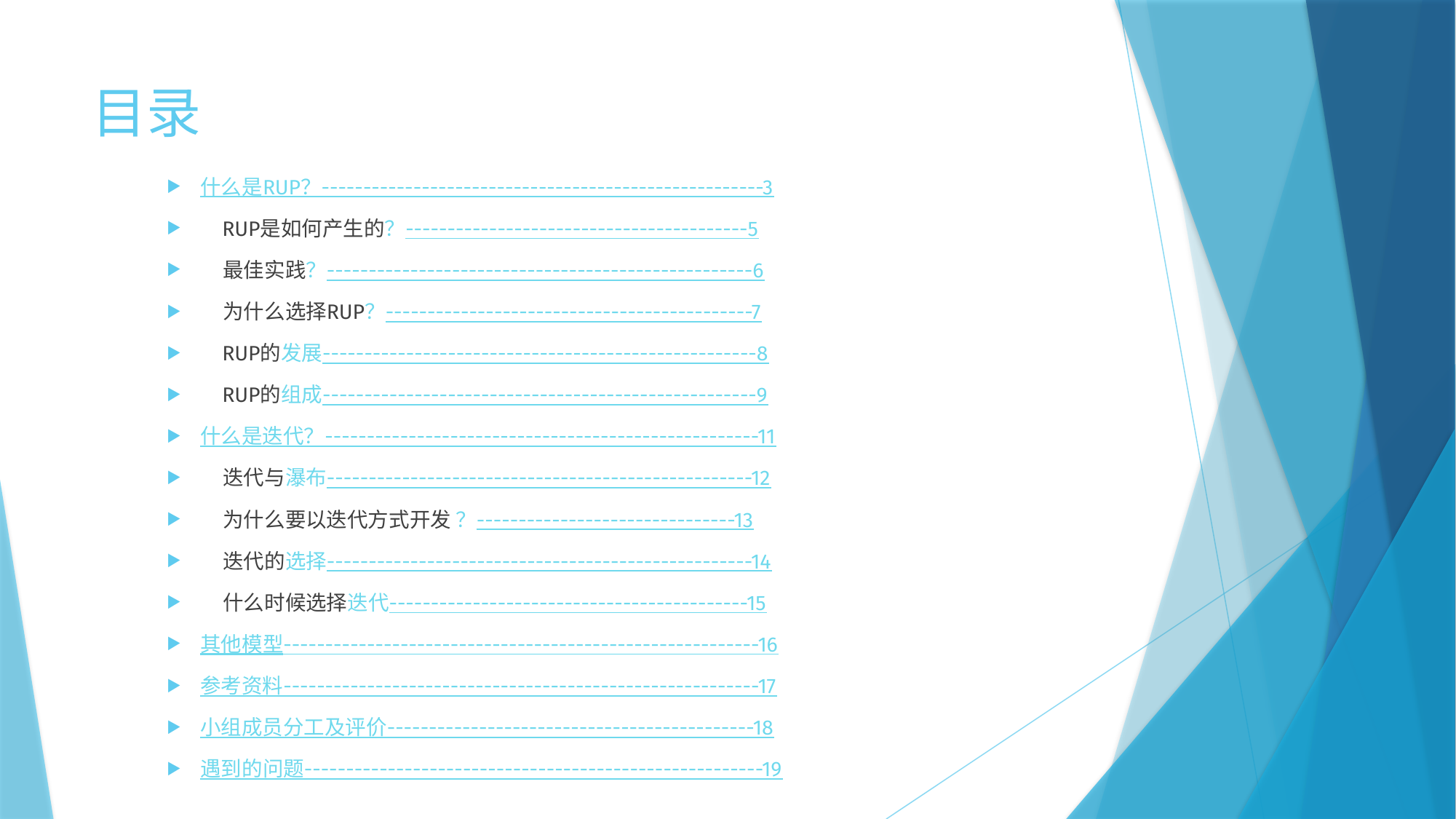

# 目录
什么是RUP？-----------------------------------------------------3
    RUP是如何产生的？-----------------------------------------5
    最佳实践？---------------------------------------------------6
    为什么选择RUP？--------------------------------------------7
    RUP的发展----------------------------------------------------8
    RUP的组成----------------------------------------------------9
什么是迭代？----------------------------------------------------11
    迭代与瀑布---------------------------------------------------12
    为什么要以迭代方式开发 ？-------------------------------13
    迭代的选择---------------------------------------------------14
    什么时候选择迭代-------------------------------------------15
其他模型---------------------------------------------------------16
参考资料---------------------------------------------------------17
小组成员分工及评价--------------------------------------------18
遇到的问题-------------------------------------------------------19